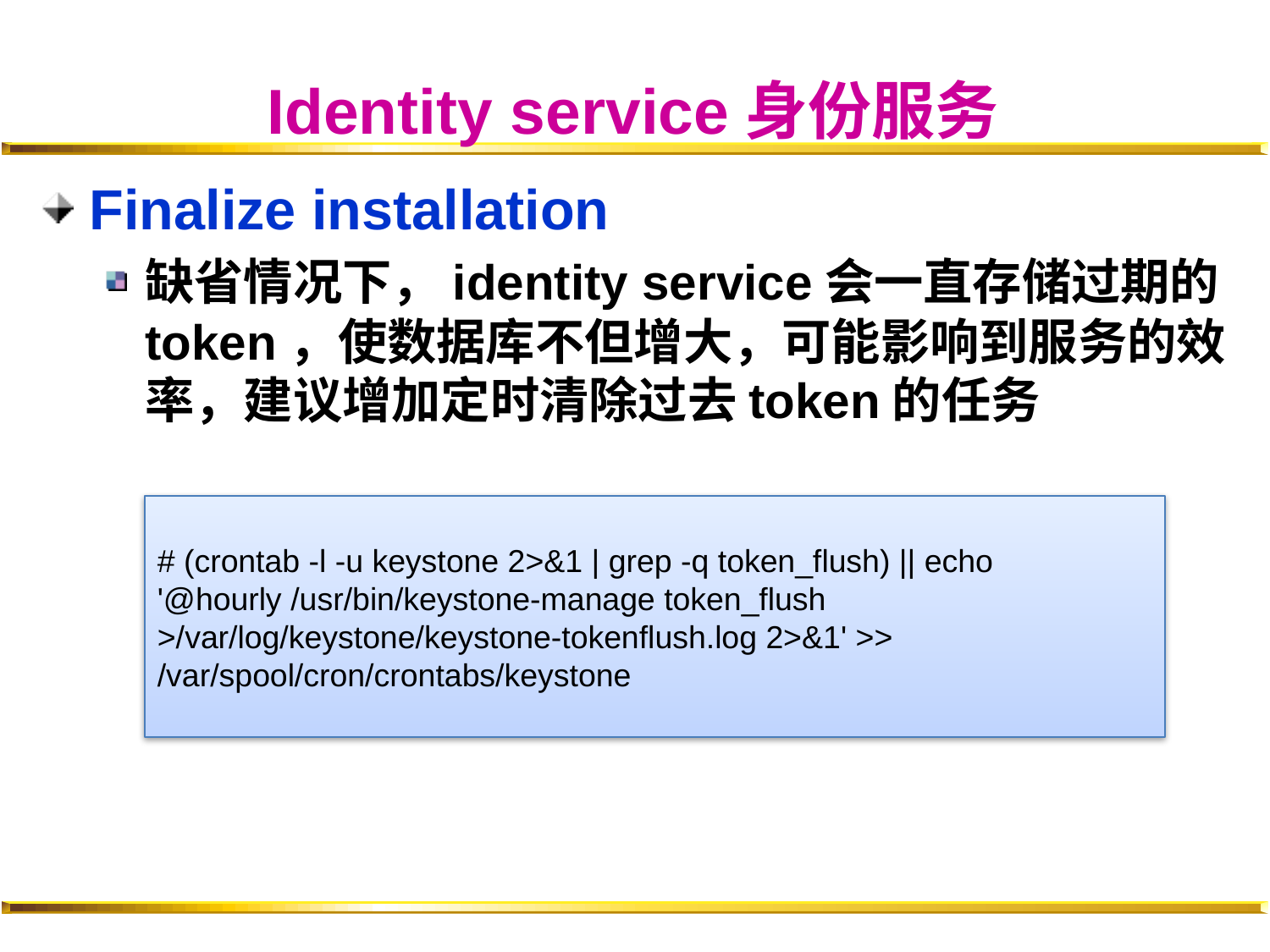

# Identity service身份服务
Finalize installation
缺省情况下，identity service会一直存储过期的token，使数据库不但增大，可能影响到服务的效率，建议增加定时清除过去token的任务

# (crontab -l -u keystone 2>&1 | grep -q token_flush) || echo '@hourly /usr/bin/keystone-manage token_flush >/var/log/keystone/keystone-tokenflush.log 2>&1' >> /var/spool/cron/crontabs/keystone